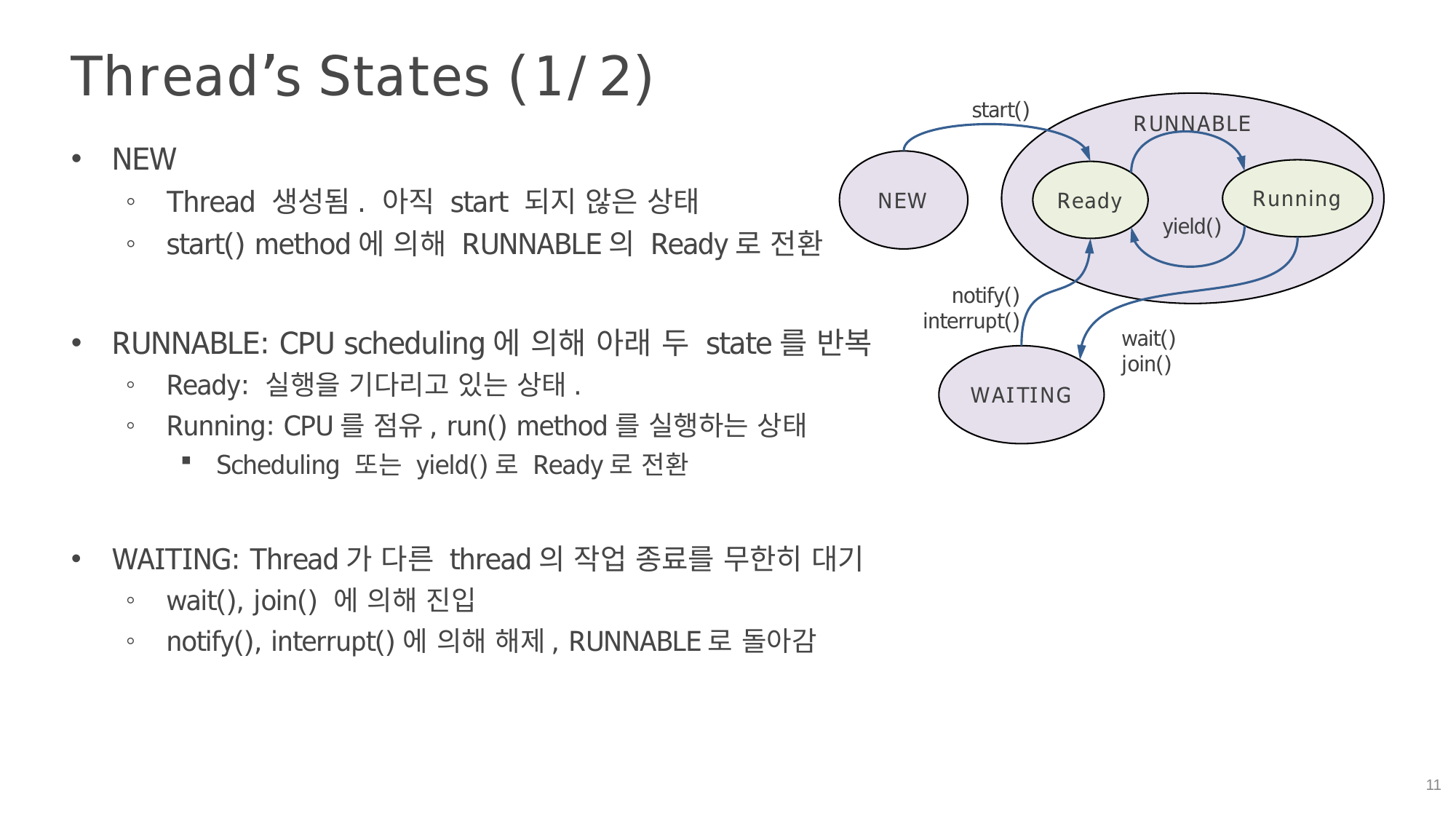

# Thread’s States (1/2)
start()

RUNNABLE
NEW
Thread 생성됨. 아직 start 되지 않은 상태
start() method에 의해 RUNNABLE의 Ready로 전환

RUNNABLE: CPU scheduling에 의해 아래 두 state를 반복
Ready: 실행을 기다리고 있는 상태.
Running: CPU를 점유, run() method를 실행하는 상태
Scheduling 또는 yield()로 Ready로 전환

WAITING: Thread가 다른 thread의 작업 종료를 무한히 대기
wait(), join() 에 의해 진입
notify(), interrupt()에 의해 해제, RUNNABLE로 돌아감
NEW
Running
Ready
yield()
notify()
interrupt()
wait()
join()
WAITING
11